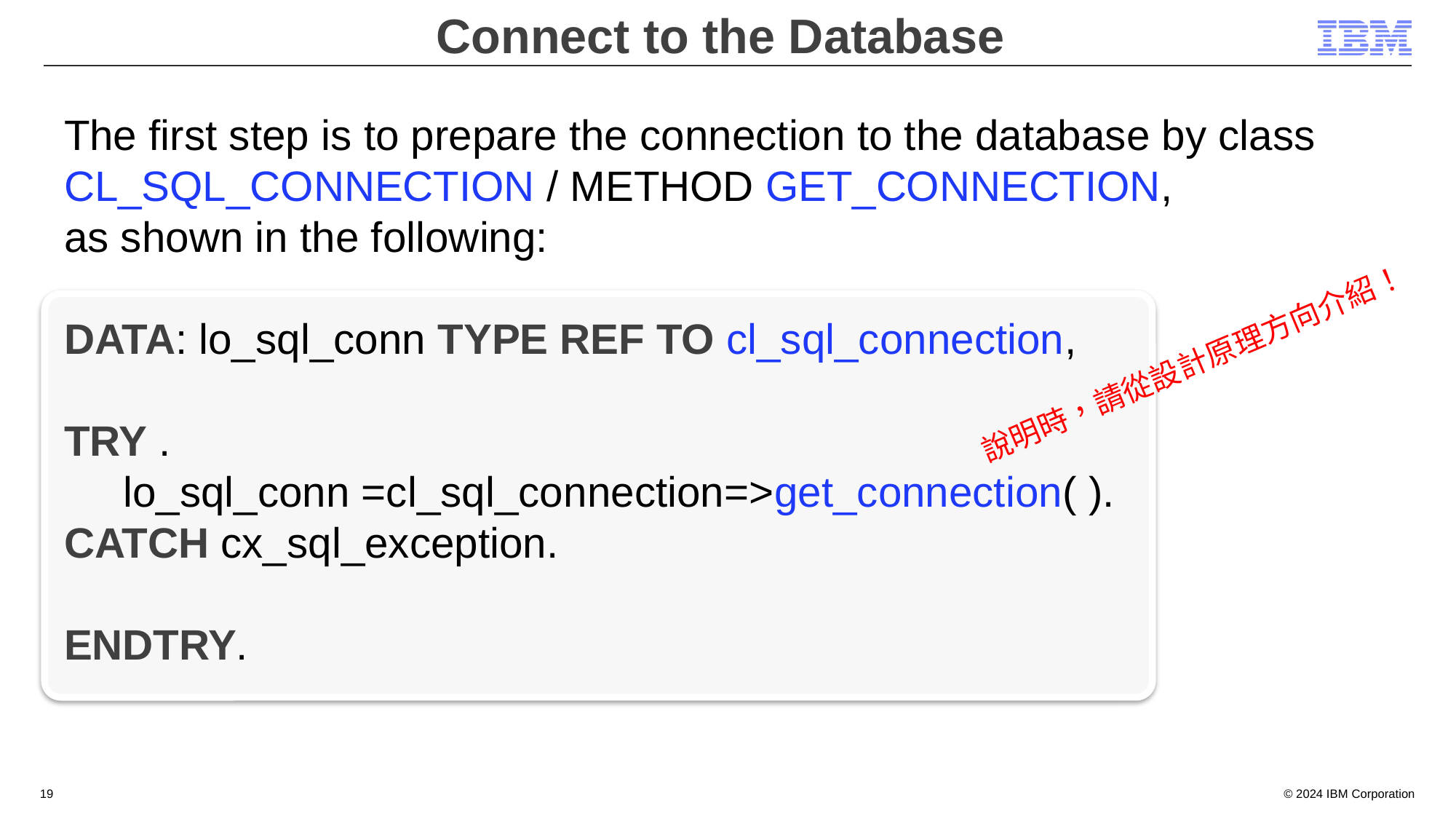

Connect to the Database
The first step is to prepare the connection to the database by class CL_SQL_CONNECTION / METHOD GET_CONNECTION,
as shown in the following:

DATA: lo_sql_conn TYPE REF TO cl_sql_connection,

TRY .
     lo_sql_conn =cl_sql_connection=>get_connection( ).
CATCH cx_sql_exception.

ENDTRY.

說明時，請從設計原理方向介紹！
19